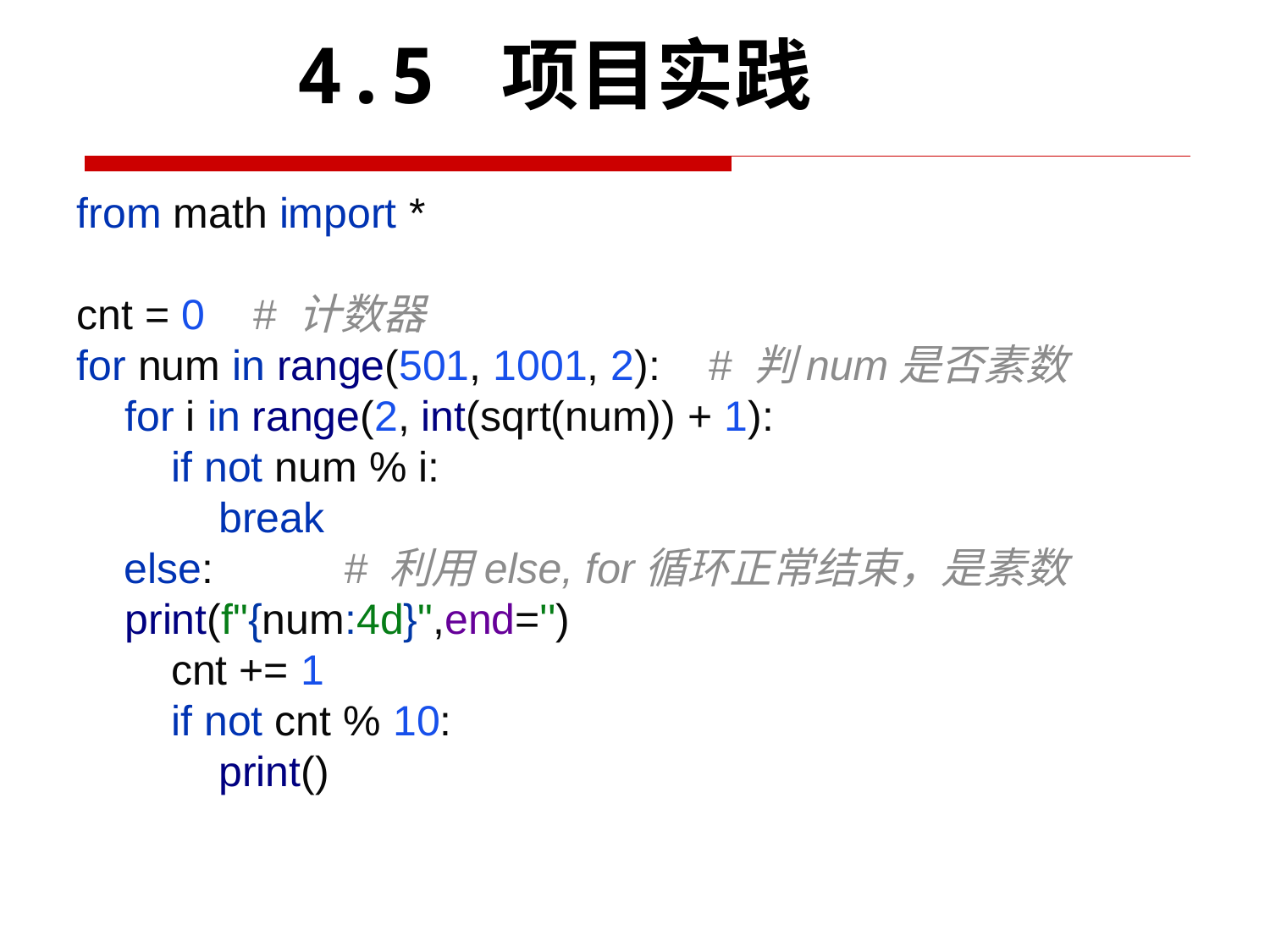

# 4.5 项目实践
from math import *
cnt = 0    # 计数器
for num in range(501, 1001, 2):    # 判num是否素数
    for i in range(2, int(sqrt(num)) + 1):
        if not num % i:
            break
    else:           # 利用else, for循环正常结束，是素数
    print(f"{num:4d}",end='')
        cnt += 1
        if not cnt % 10:
            print()